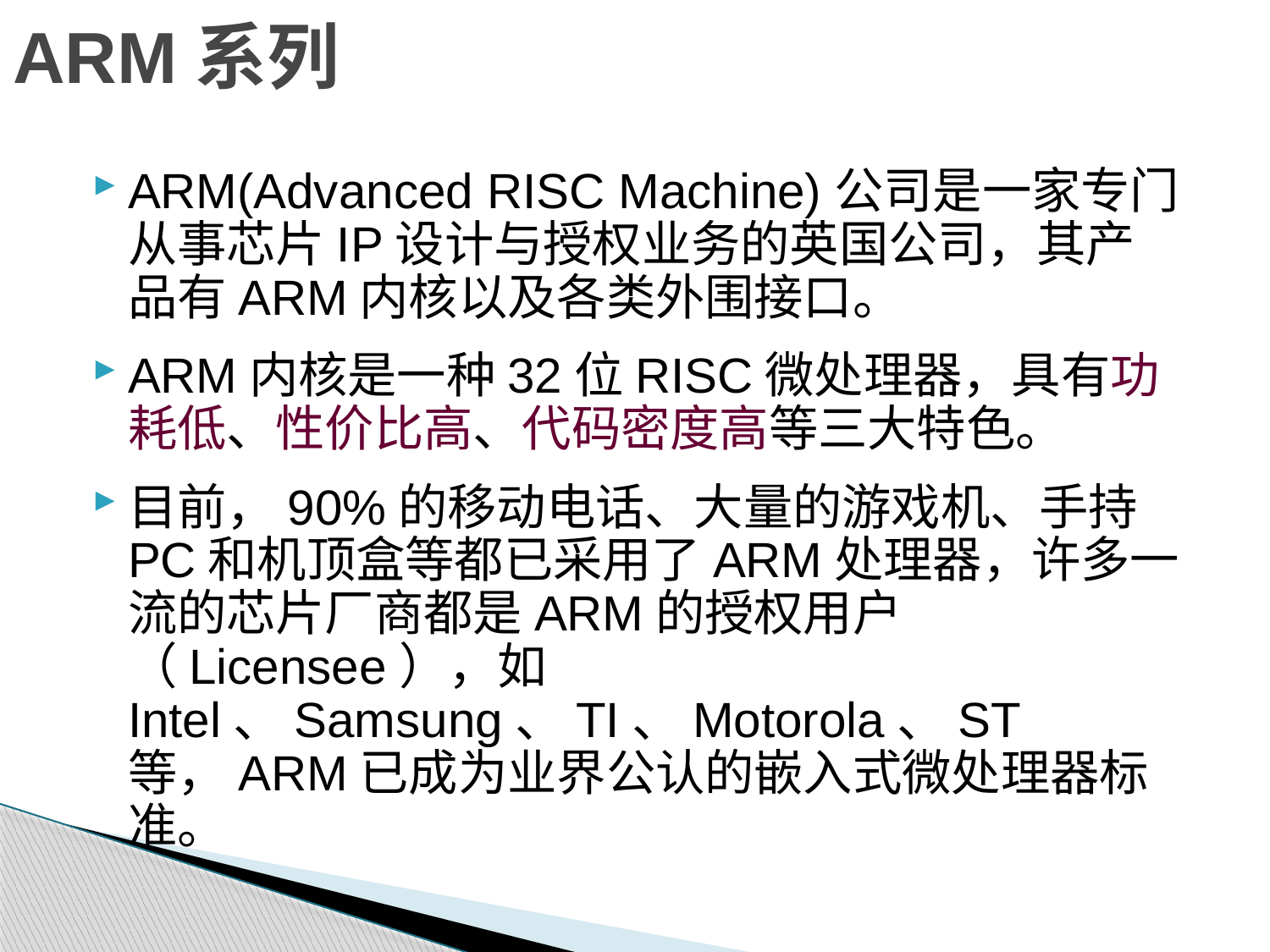

# ARM系列
ARM(Advanced RISC Machine)公司是一家专门从事芯片IP设计与授权业务的英国公司，其产品有ARM内核以及各类外围接口。
ARM内核是一种32位RISC微处理器，具有功耗低、性价比高、代码密度高等三大特色。
目前，90%的移动电话、大量的游戏机、手持PC和机顶盒等都已采用了ARM处理器，许多一流的芯片厂商都是ARM的授权用户（Licensee），如Intel、Samsung、TI、Motorola、ST等，ARM已成为业界公认的嵌入式微处理器标准。